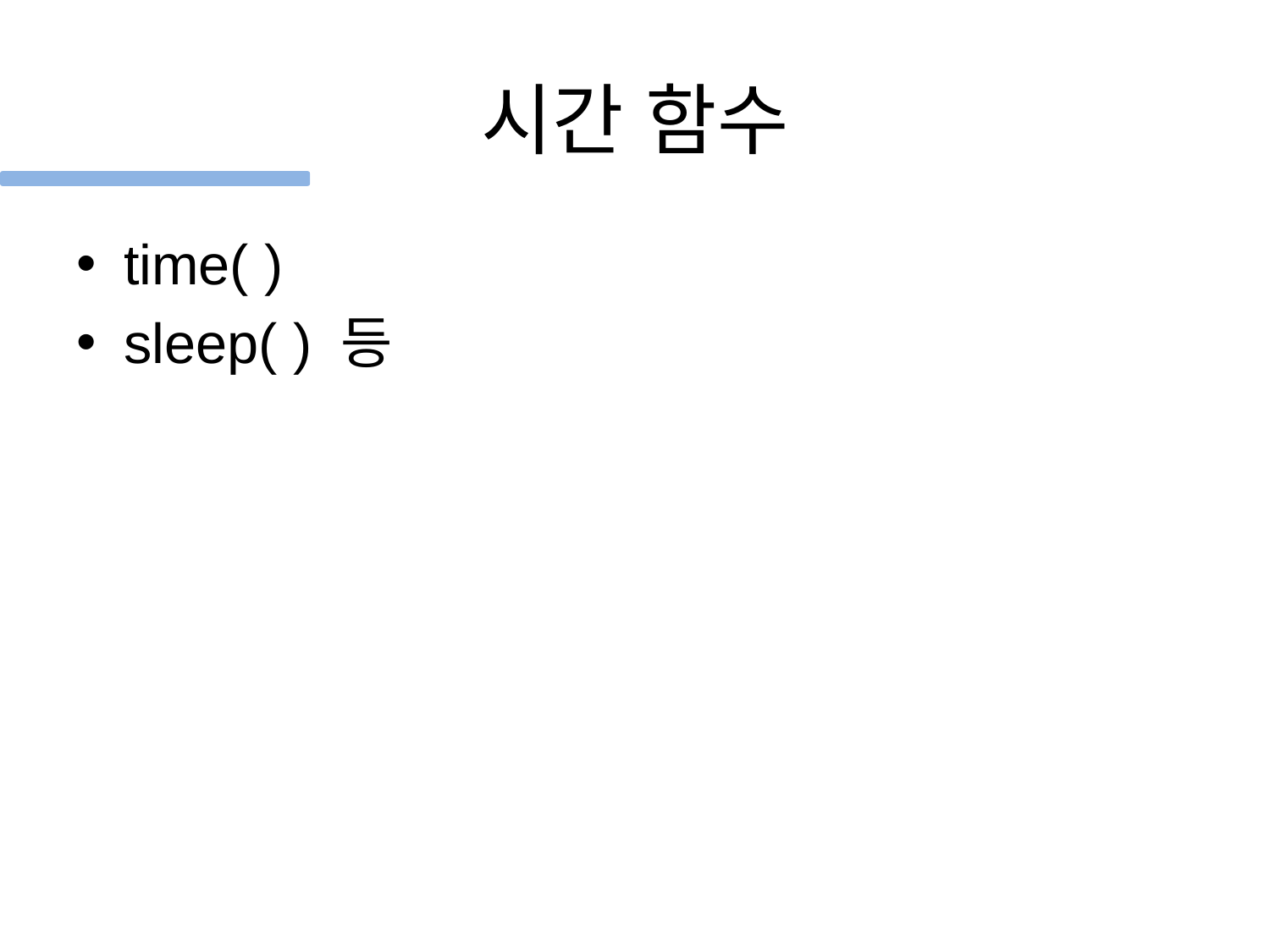

# 시간 함수

time( )
sleep( ) 등